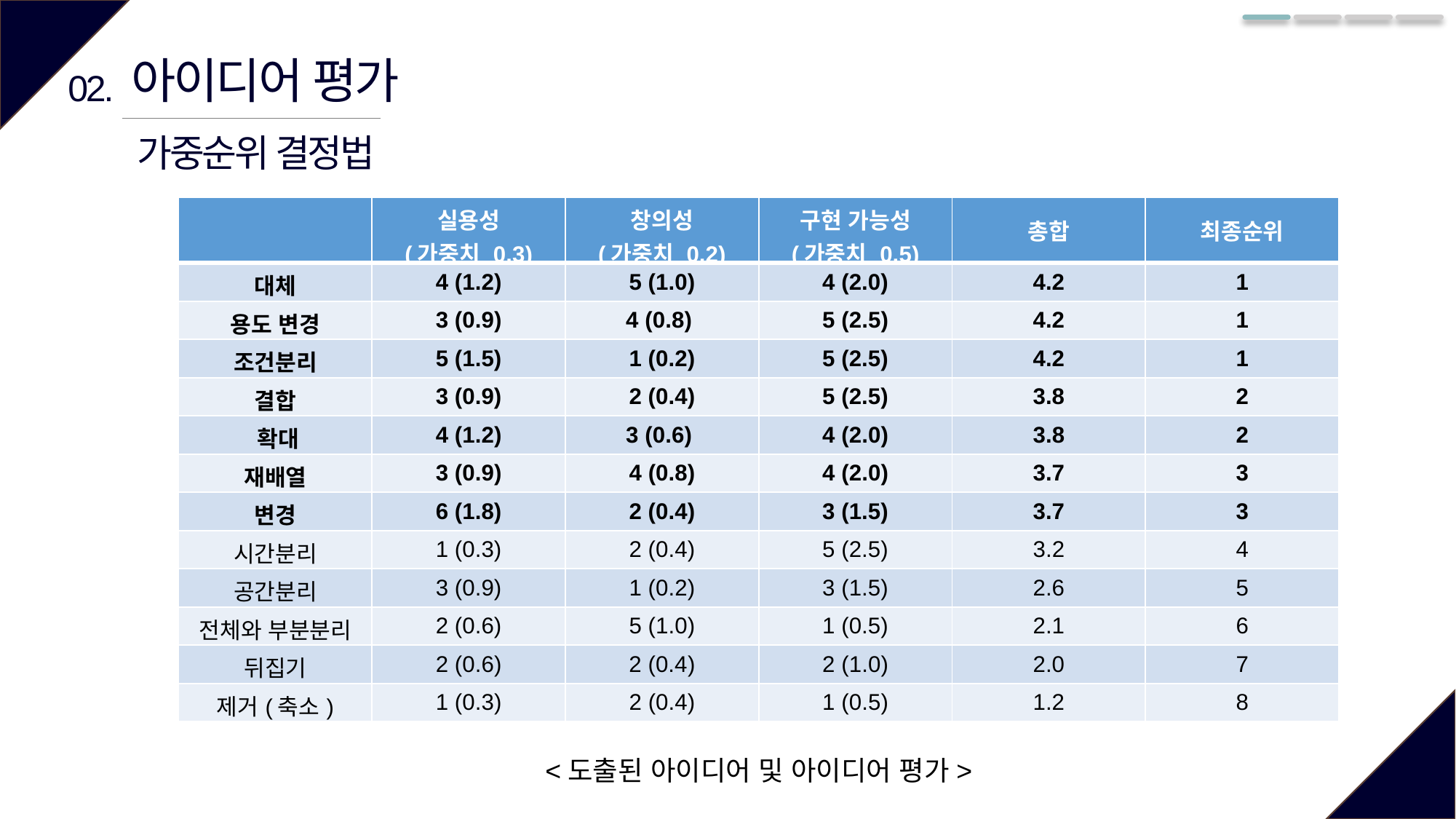

아이디어 평가
02.
가중순위 결정법
|  | 실용성 (가중치 0.3) | 창의성 (가중치 0.2) | 구현 가능성 (가중치 0.5) | 총합 | 최종순위 |
| --- | --- | --- | --- | --- | --- |
| 대체 | 4 (1.2) | 5 (1.0) | 4 (2.0) | 4.2 | 1 |
| 용도 변경 | 3 (0.9) | 4 (0.8) | 5 (2.5) | 4.2 | 1 |
| 조건분리 | 5 (1.5) | 1 (0.2) | 5 (2.5) | 4.2 | 1 |
| 결합 | 3 (0.9) | 2 (0.4) | 5 (2.5) | 3.8 | 2 |
| 확대 | 4 (1.2) | 3 (0.6) | 4 (2.0) | 3.8 | 2 |
| 재배열 | 3 (0.9) | 4 (0.8) | 4 (2.0) | 3.7 | 3 |
| 변경 | 6 (1.8) | 2 (0.4) | 3 (1.5) | 3.7 | 3 |
| 시간분리 | 1 (0.3) | 2 (0.4) | 5 (2.5) | 3.2 | 4 |
| 공간분리 | 3 (0.9) | 1 (0.2) | 3 (1.5) | 2.6 | 5 |
| 전체와 부분분리 | 2 (0.6) | 5 (1.0) | 1 (0.5) | 2.1 | 6 |
| 뒤집기 | 2 (0.6) | 2 (0.4) | 2 (1.0) | 2.0 | 7 |
| 제거(축소) | 1 (0.3) | 2 (0.4) | 1 (0.5) | 1.2 | 8 |
<도출된 아이디어 및 아이디어 평가>